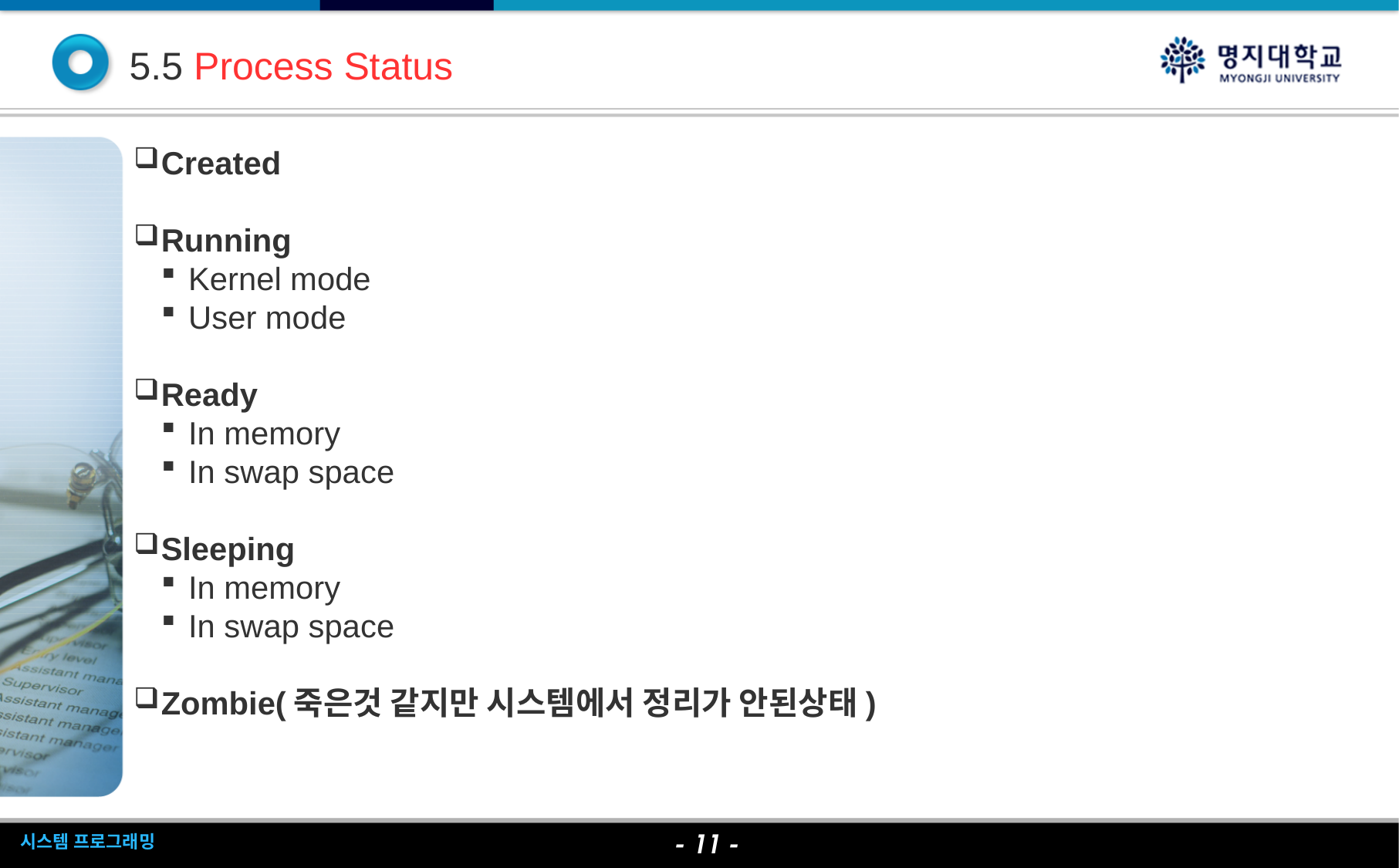

5.5 Process Status
Created

Running
Kernel mode
User mode

Ready
In memory
In swap space

Sleeping
In memory
In swap space

Zombie(죽은것 같지만 시스템에서 정리가 안된상태)
- 11 -